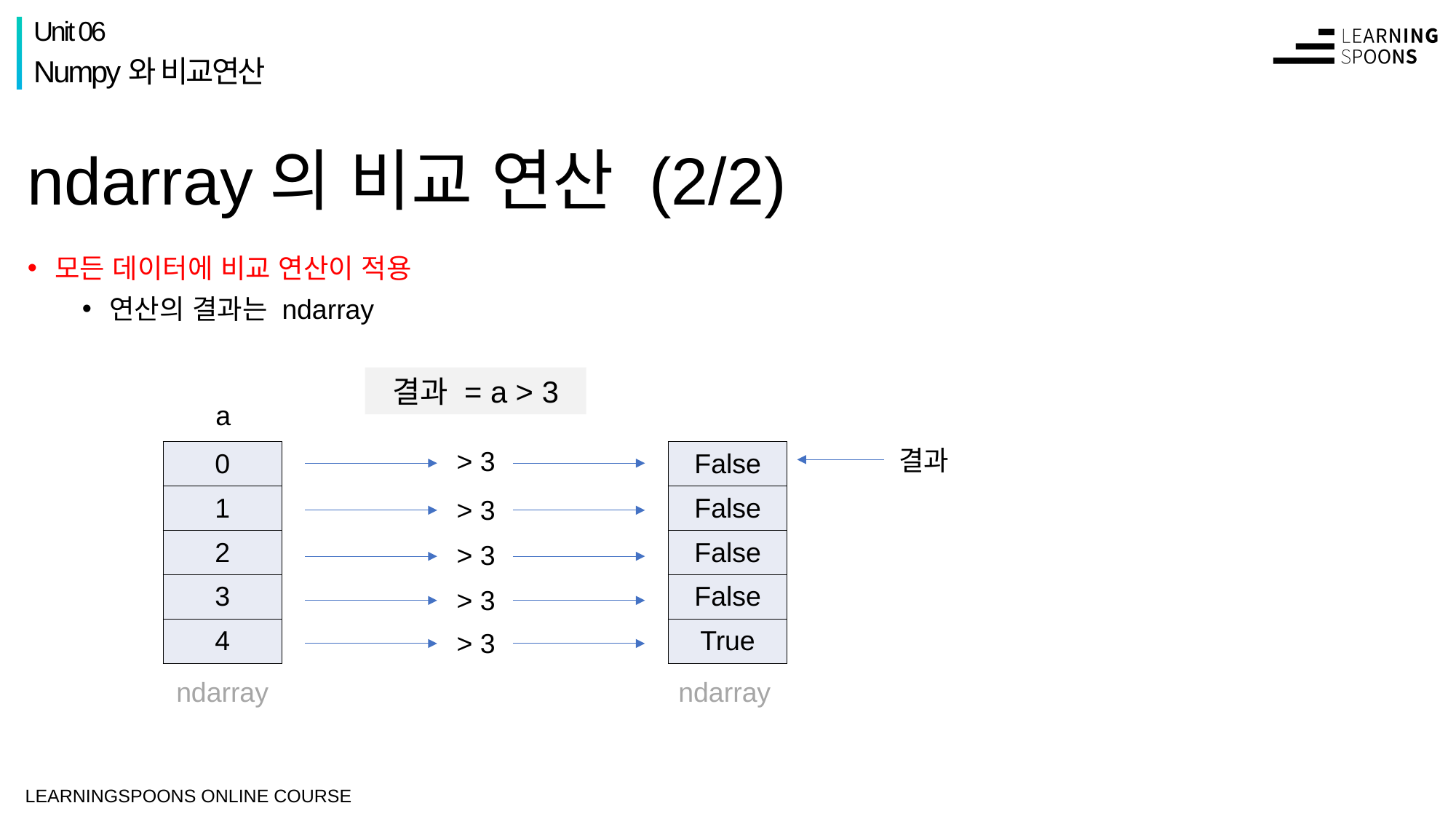

Unit 06
Numpy와 비교연산
# ndarray의 비교 연산 (2/2)
모든 데이터에 비교 연산이 적용
연산의 결과는 ndarray
결과 = a > 3
a
결과
> 3
| 0 |
| --- |
| 1 |
| 2 |
| 3 |
| 4 |
| False |
| --- |
| False |
| False |
| False |
| True |
> 3
> 3
> 3
> 3
ndarray
ndarray